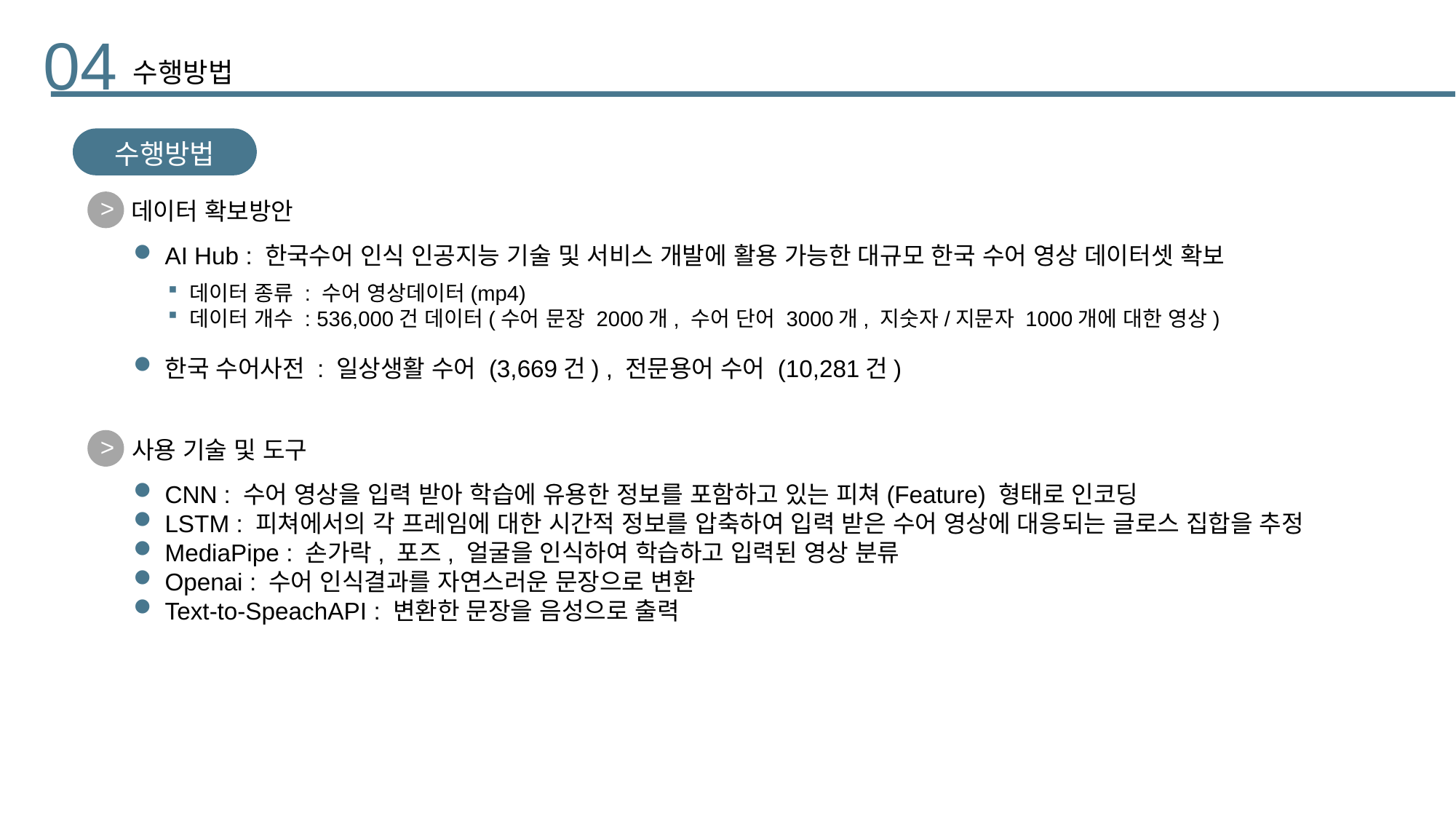

04
수행방법

수행방법
데이터 확보방안

>
AI Hub : 한국수어 인식 인공지능 기술 및 서비스 개발에 활용 가능한 대규모 한국 수어 영상 데이터셋 확보
데이터 종류 : 수어 영상데이터(mp4)
데이터 개수 : 536,000건 데이터(수어 문장 2000개, 수어 단어 3000개, 지숫자/지문자 1000개에 대한 영상)
한국 수어사전 : 일상생활 수어 (3,669건) , 전문용어 수어 (10,281건)
사용 기술 및 도구

>
CNN : 수어 영상을 입력 받아 학습에 유용한 정보를 포함하고 있는 피쳐(Feature) 형태로 인코딩
LSTM : 피쳐에서의 각 프레임에 대한 시간적 정보를 압축하여 입력 받은 수어 영상에 대응되는 글로스 집합을 추정
MediaPipe : 손가락, 포즈, 얼굴을 인식하여 학습하고 입력된 영상 분류
Openai : 수어 인식결과를 자연스러운 문장으로 변환
Text-to-SpeachAPI : 변환한 문장을 음성으로 출력